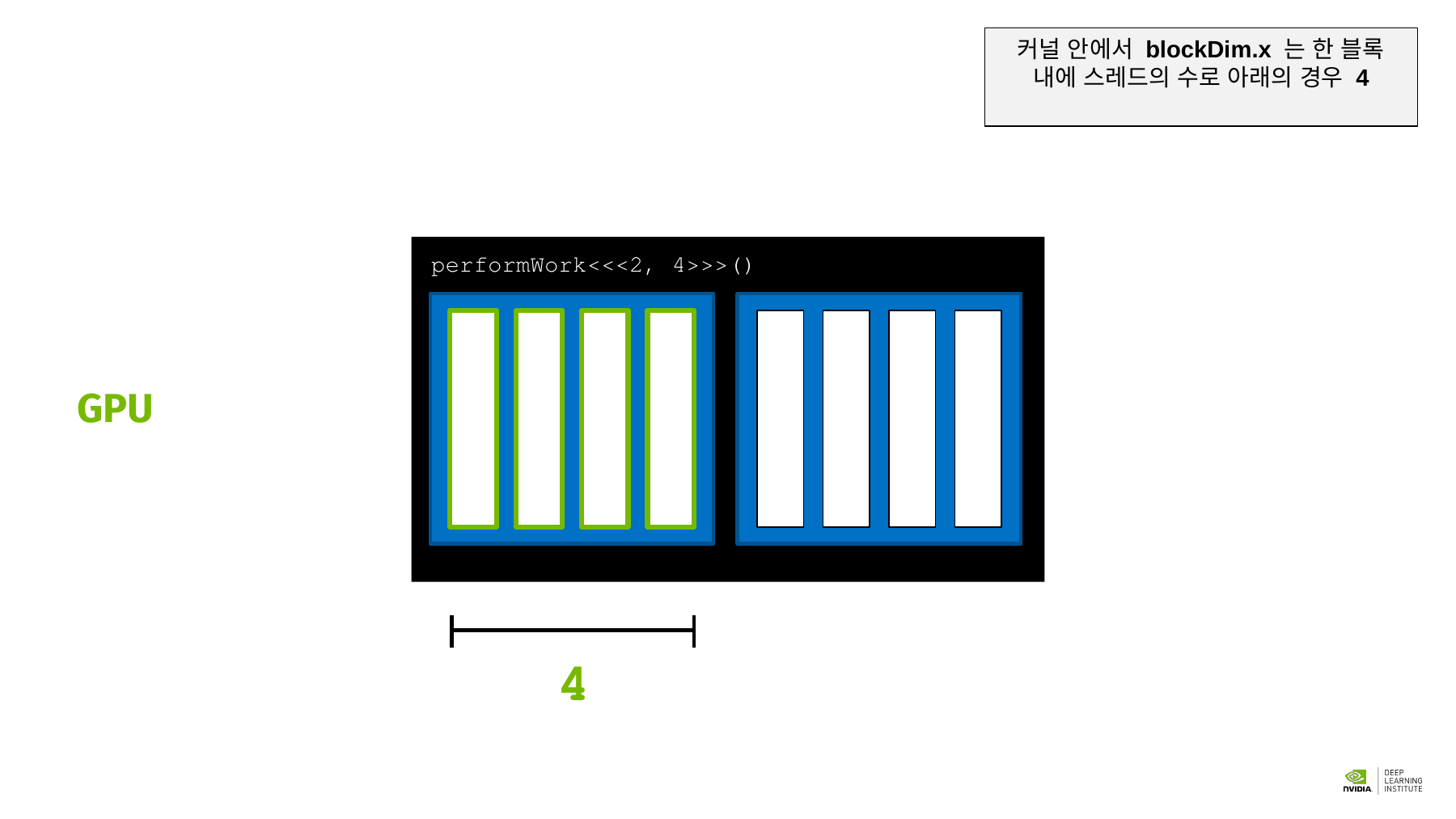

커널 안에서 blockDim.x 는 한 블록 내에 스레드의 수로 아래의 경우 4

performWork<<<2, 4>>>()

GPU
4